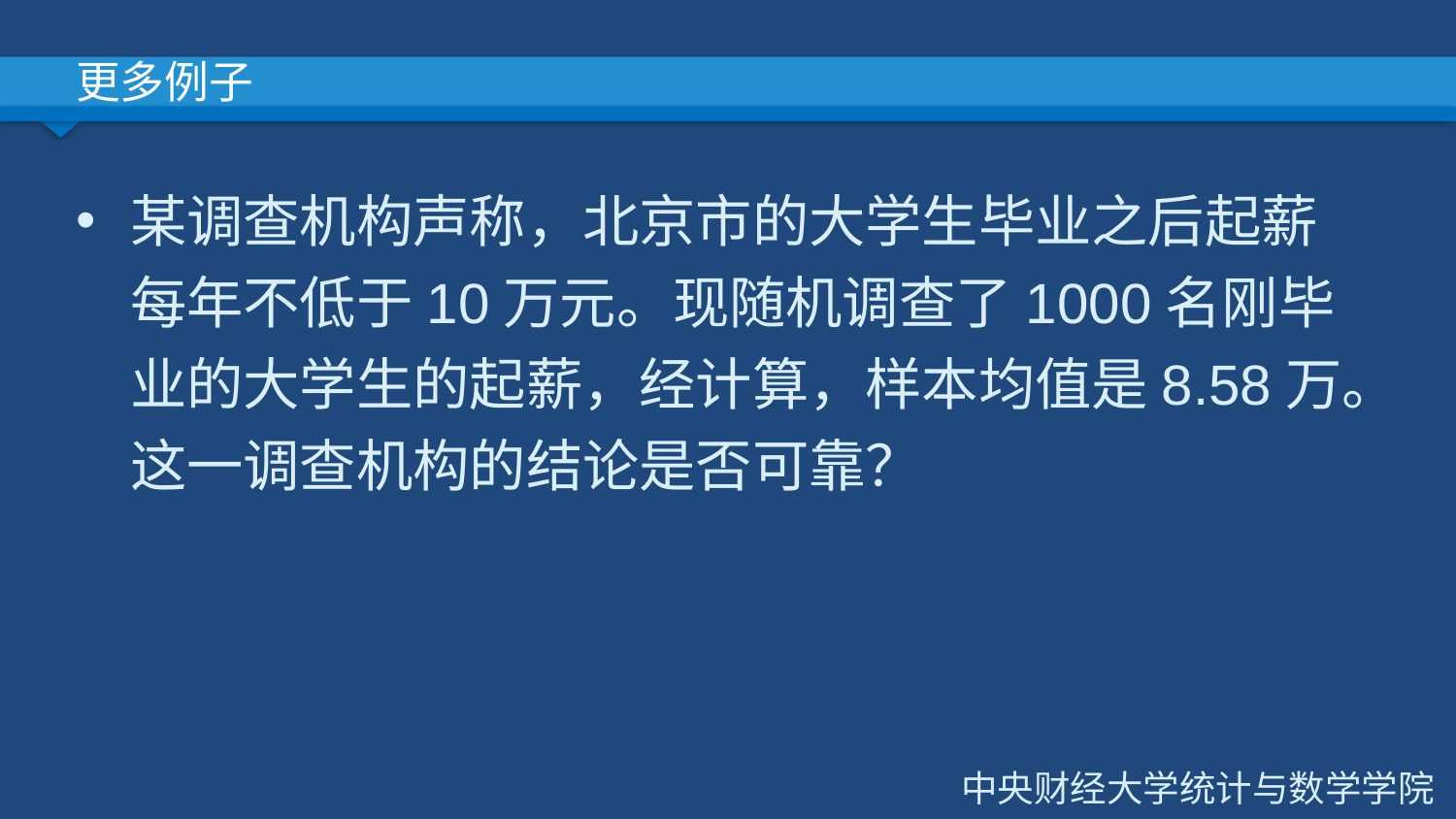

# 更多例子
某调查机构声称，北京市的大学生毕业之后起薪每年不低于10万元。现随机调查了1000名刚毕业的大学生的起薪，经计算，样本均值是8.58万。这一调查机构的结论是否可靠？